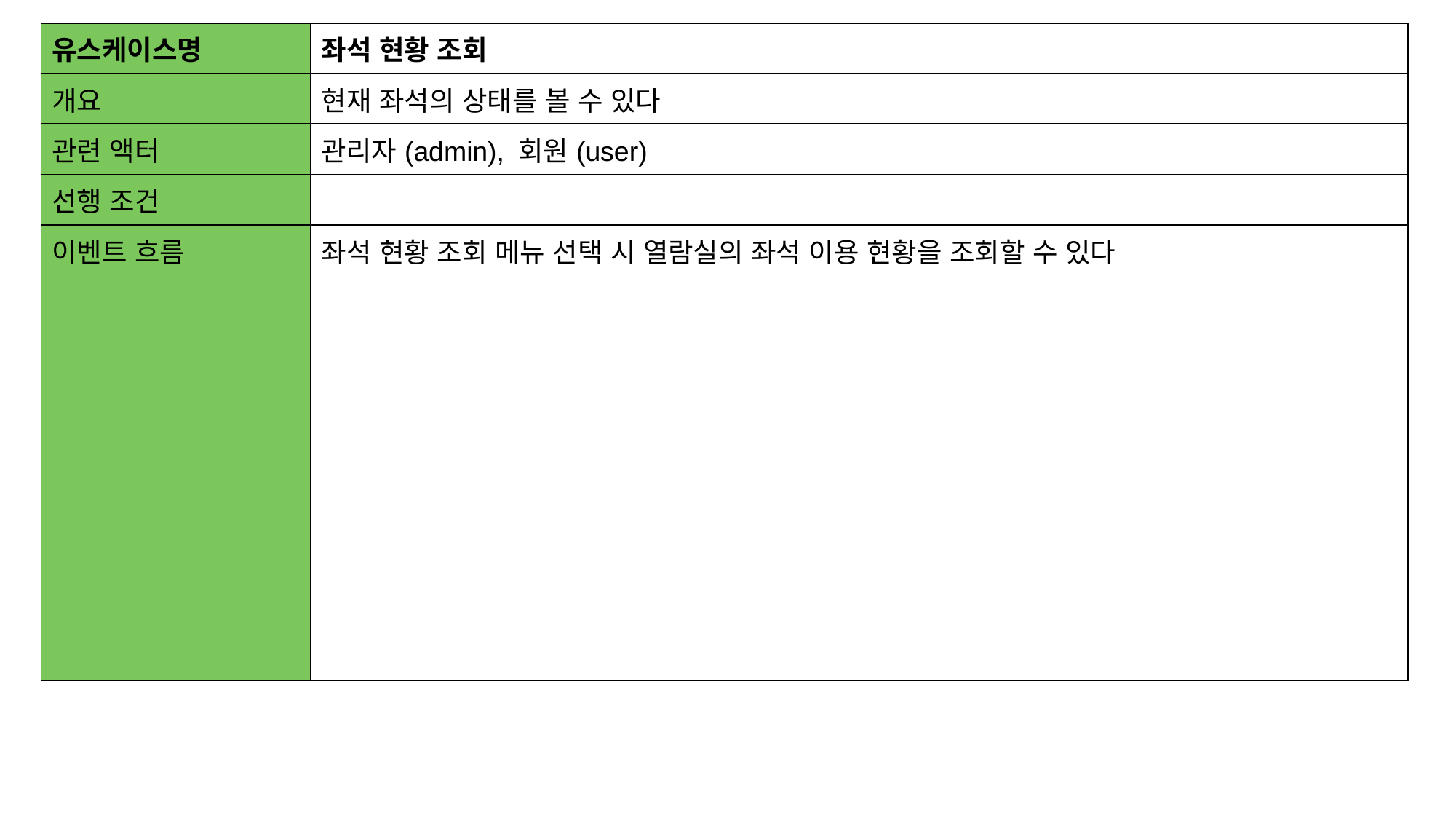

| 유스케이스명 | 좌석 현황 조회 |
| --- | --- |
| 개요 | 현재 좌석의 상태를 볼 수 있다 |
| 관련 액터 | 관리자(admin), 회원(user) |
| 선행 조건 |  |
| 이벤트 흐름 | 좌석 현황 조회 메뉴 선택 시 열람실의 좌석 이용 현황을 조회할 수 있다 |